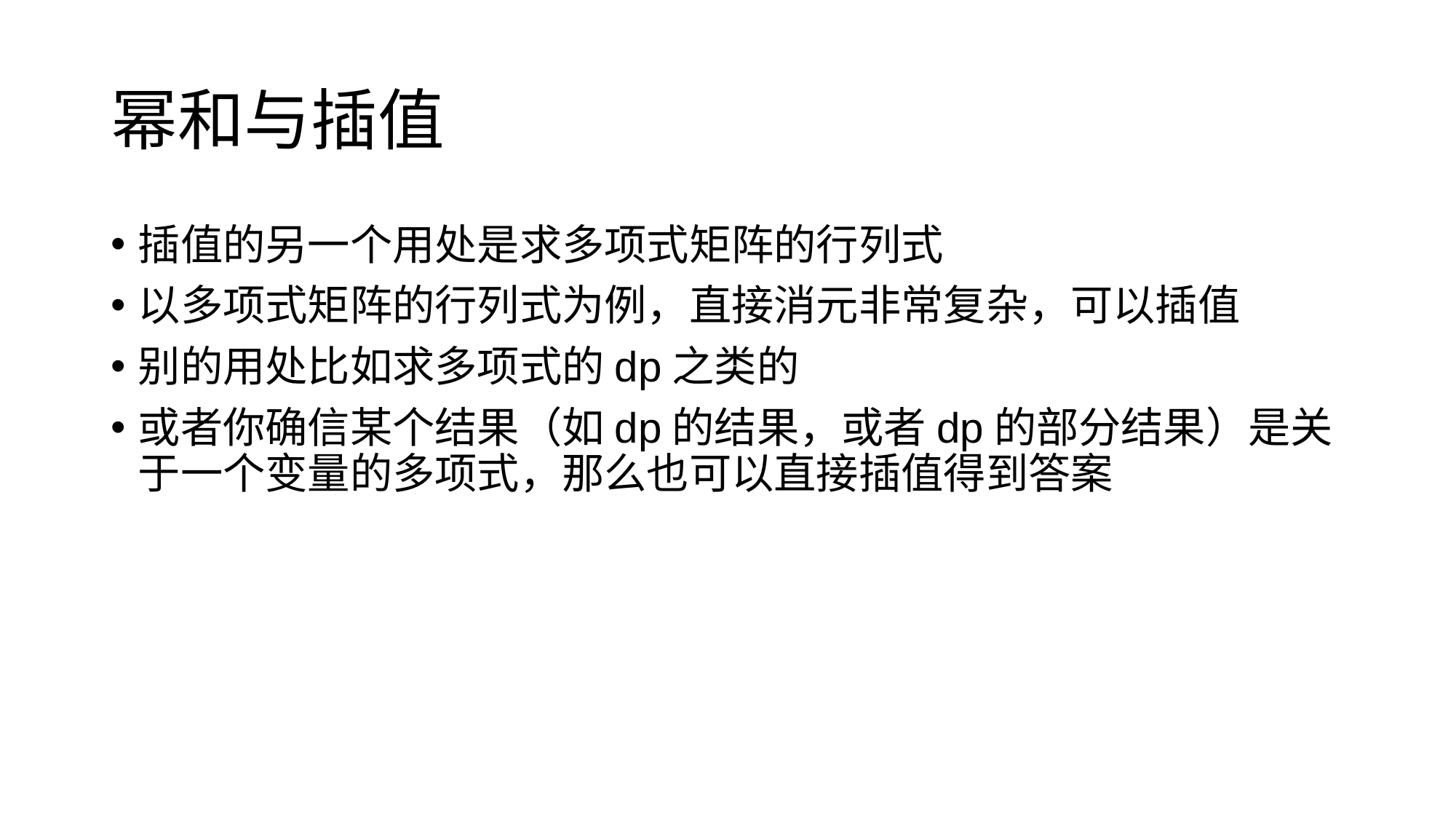

# 幂和与插值
插值的另一个用处是求多项式矩阵的行列式
以多项式矩阵的行列式为例，直接消元非常复杂，可以插值
别的用处比如求多项式的dp之类的
或者你确信某个结果（如dp的结果，或者dp的部分结果）是关于一个变量的多项式，那么也可以直接插值得到答案